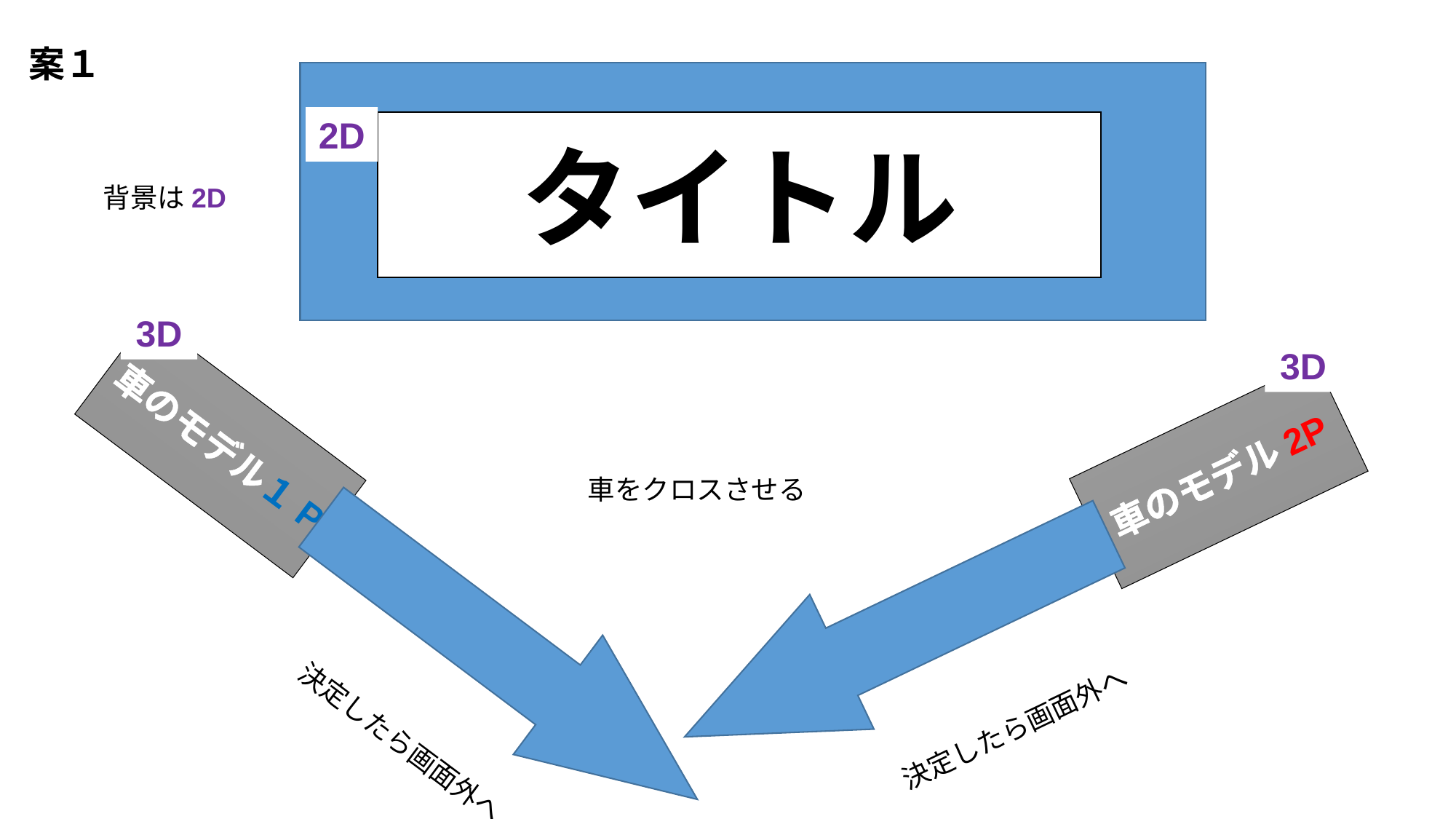

案１

2D
タイトル
背景は2D
3D
3D
車のモデル１P
車のモデル2P
車をクロスさせる

決定したら画面外へ
決定したら画面外へ